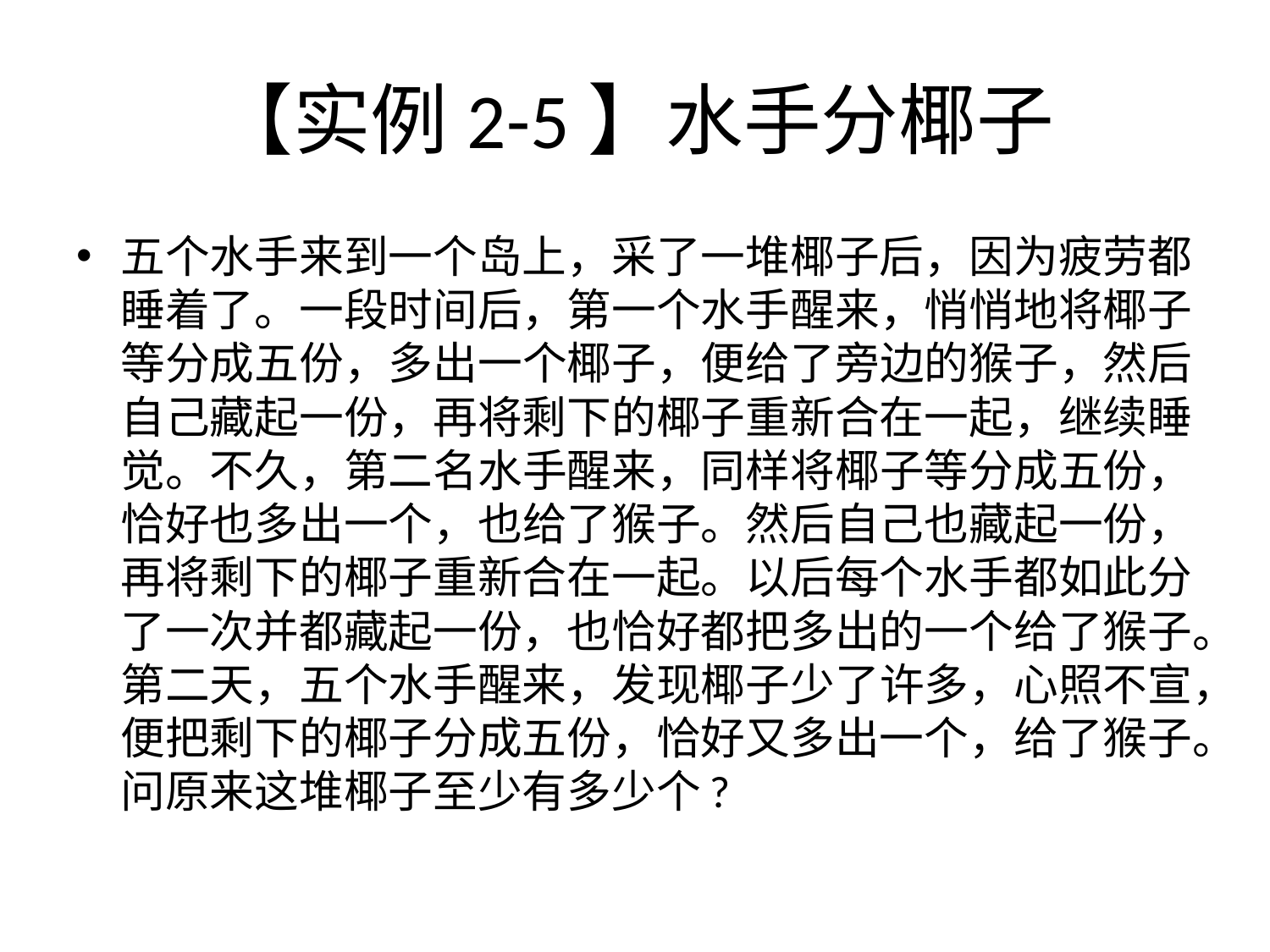

# 【实例2-5】水手分椰子
五个水手来到一个岛上，采了一堆椰子后，因为疲劳都睡着了。一段时间后，第一个水手醒来，悄悄地将椰子等分成五份，多出一个椰子，便给了旁边的猴子，然后自己藏起一份，再将剩下的椰子重新合在一起，继续睡觉。不久，第二名水手醒来，同样将椰子等分成五份，恰好也多出一个，也给了猴子。然后自己也藏起一份，再将剩下的椰子重新合在一起。以后每个水手都如此分了一次并都藏起一份，也恰好都把多出的一个给了猴子。第二天，五个水手醒来，发现椰子少了许多，心照不宣，便把剩下的椰子分成五份，恰好又多出一个，给了猴子。问原来这堆椰子至少有多少个?